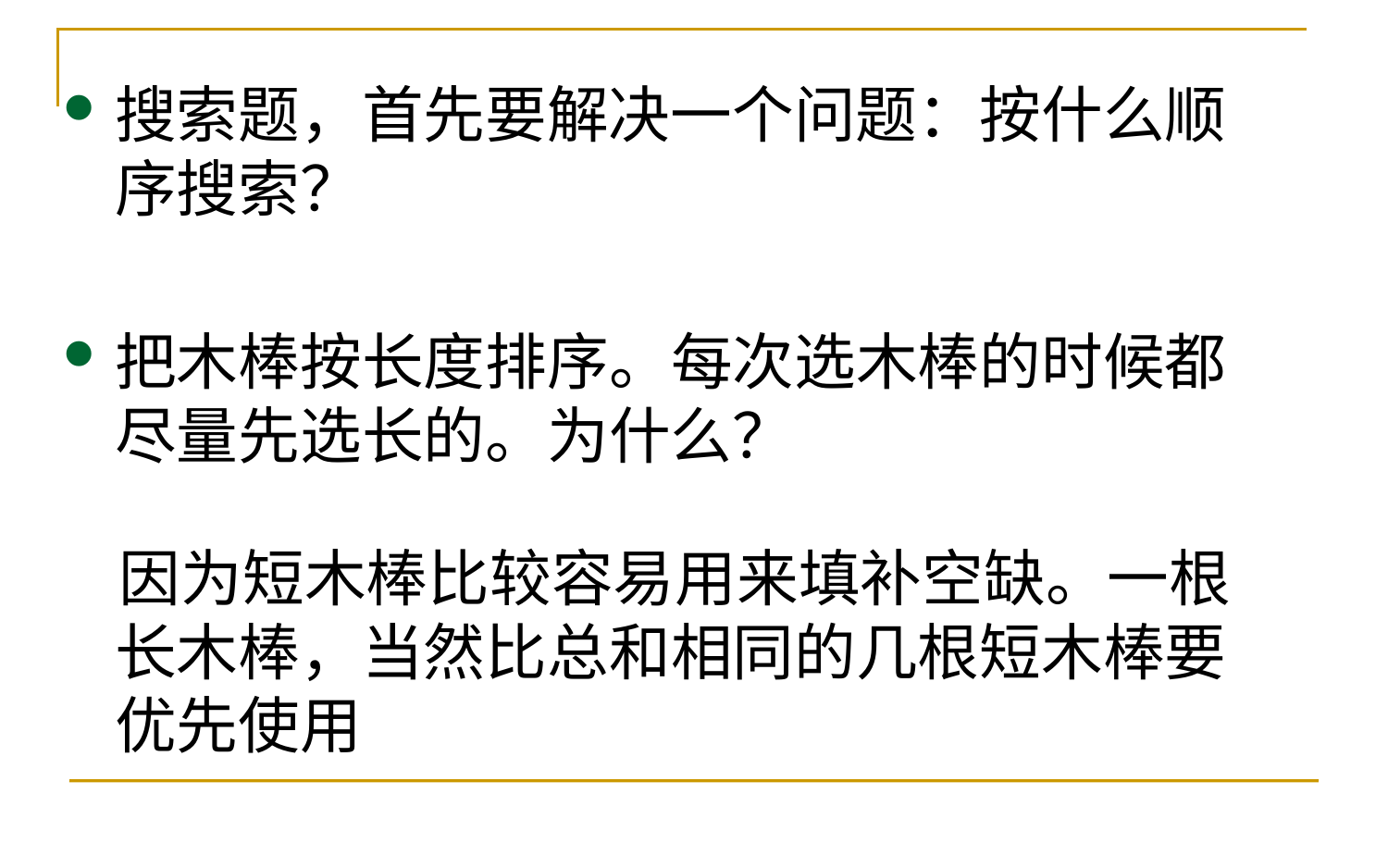

搜索题，首先要解决一个问题：按什么顺序搜索？

把木棒按长度排序。每次选木棒的时候都尽量先选长的。为什么？
   因为短木棒比较容易用来填补空缺。一根长木棒，当然比总和相同的几根短木棒要优先使用